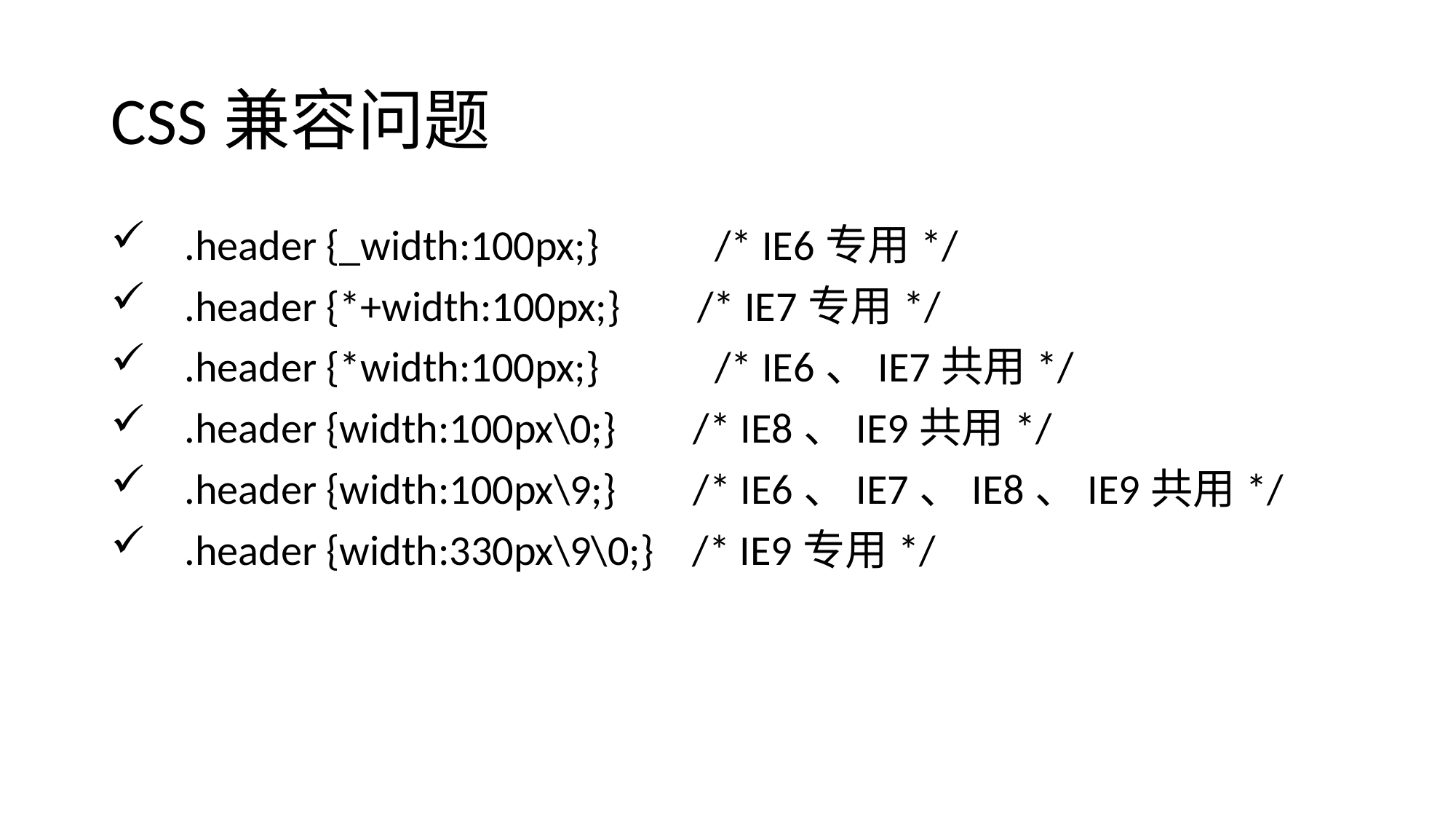

# CSS兼容问题
    .header {_width:100px;}            /* IE6专用*/
    .header {*+width:100px;}        /* IE7专用*/
    .header {*width:100px;}            /* IE6、IE7共用*/
    .header {width:100px\0;}        /* IE8、IE9共用*/
    .header {width:100px\9;}        /* IE6、IE7、IE8、IE9共用*/
    .header {width:330px\9\0;}    /* IE9专用*/